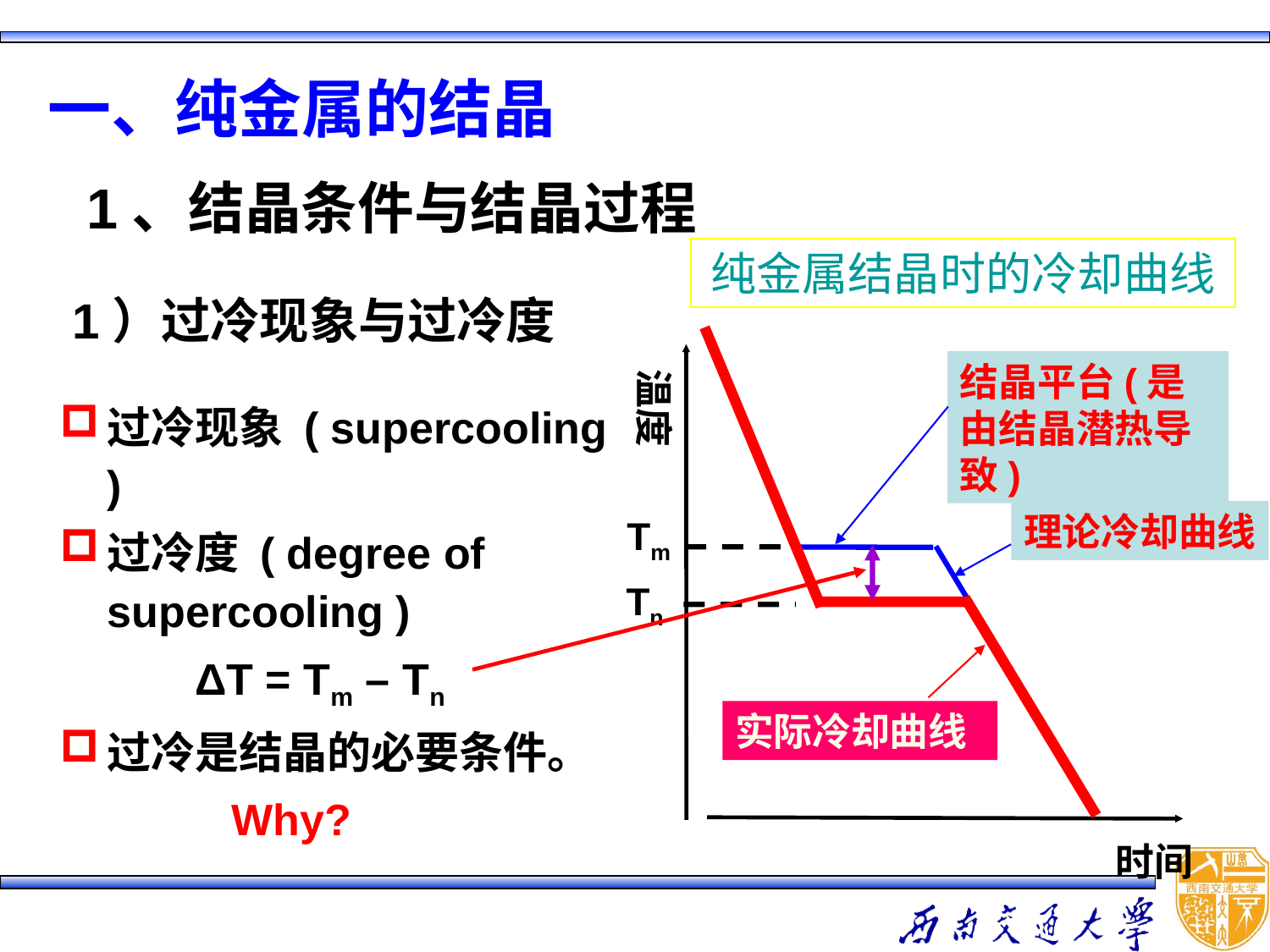

# 一、纯金属的结晶 1、结晶条件与结晶过程
纯金属结晶时的冷却曲线
1）过冷现象与过冷度

温度

时间
结晶平台(是由结晶潜热导致)

理论冷却曲线
Tm

Tn

实际冷却曲线
过冷现象 ( supercooling )
过冷度 ( degree of supercooling )
           ΔT = Tm – Tn
过冷是结晶的必要条件。
              Why?